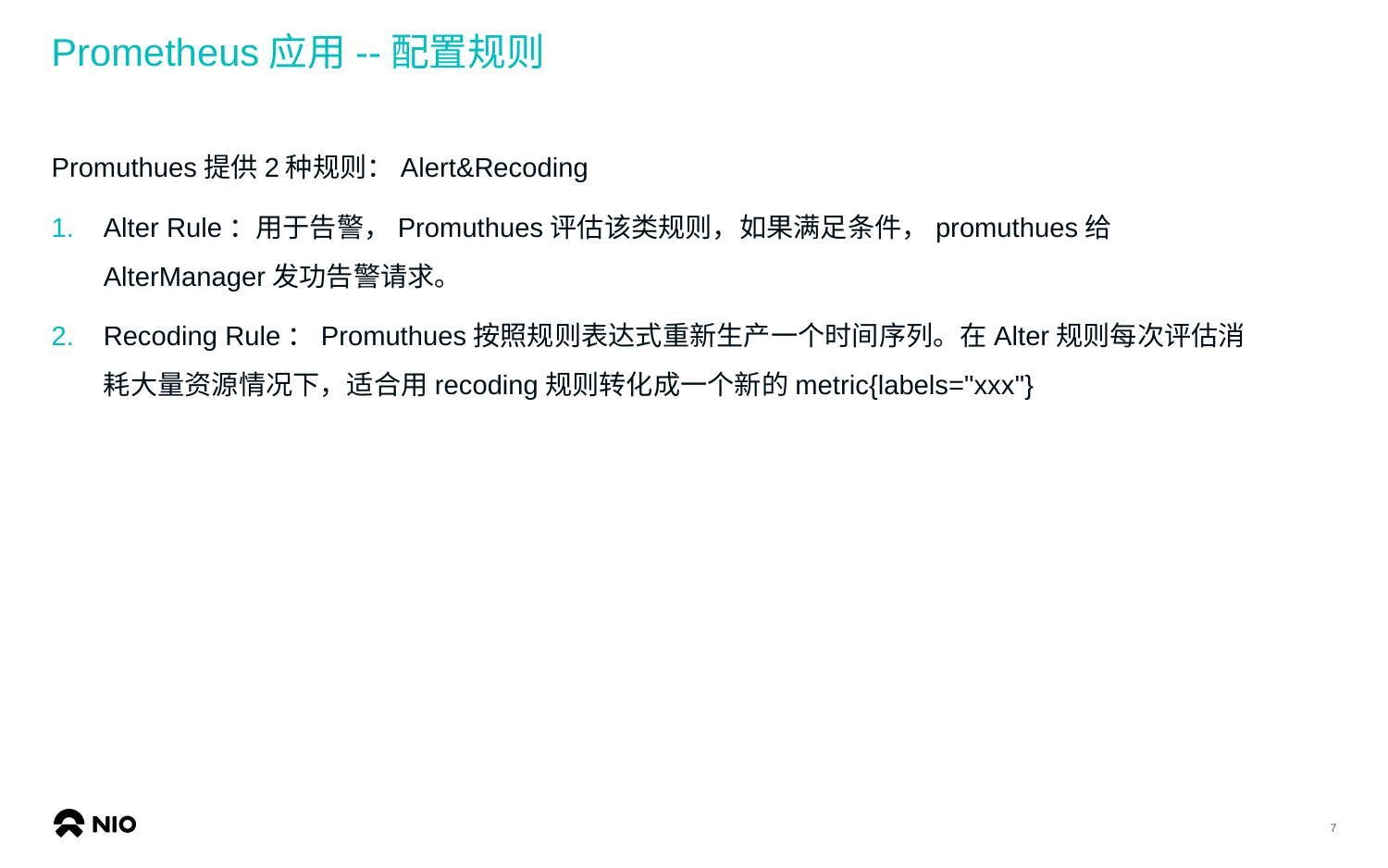

# Prometheus应用--配置规则
Promuthues提供2种规则：Alert&Recoding
Alter Rule：用于告警，Promuthues评估该类规则，如果满足条件，promuthues给AlterManager发功告警请求。
Recoding Rule：Promuthues按照规则表达式重新生产一个时间序列。在Alter规则每次评估消耗大量资源情况下，适合用recoding规则转化成一个新的metric{labels="xxx"}
7